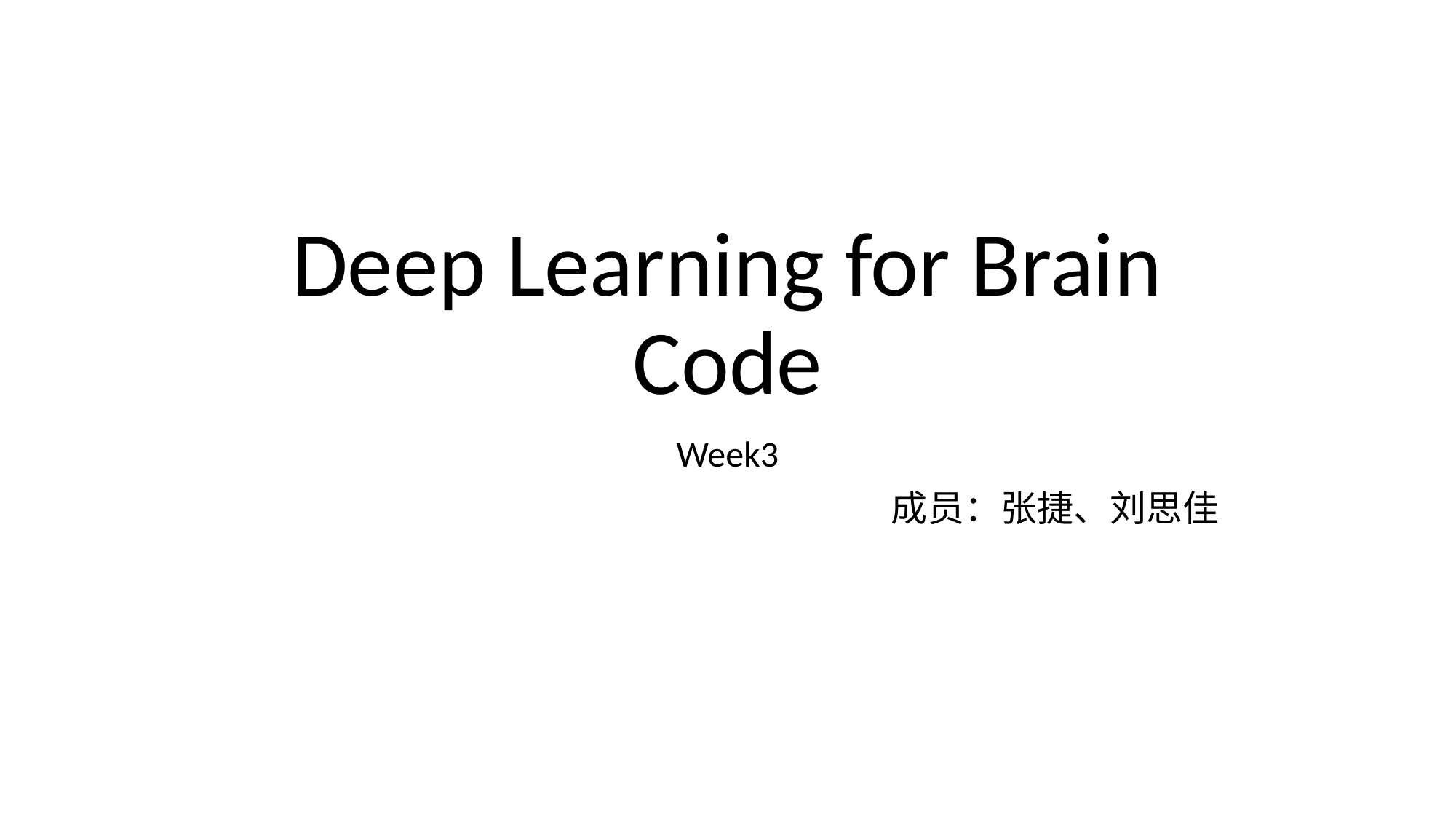

# Deep Learning for Brain Code
Week3
						成员：张捷、刘思佳